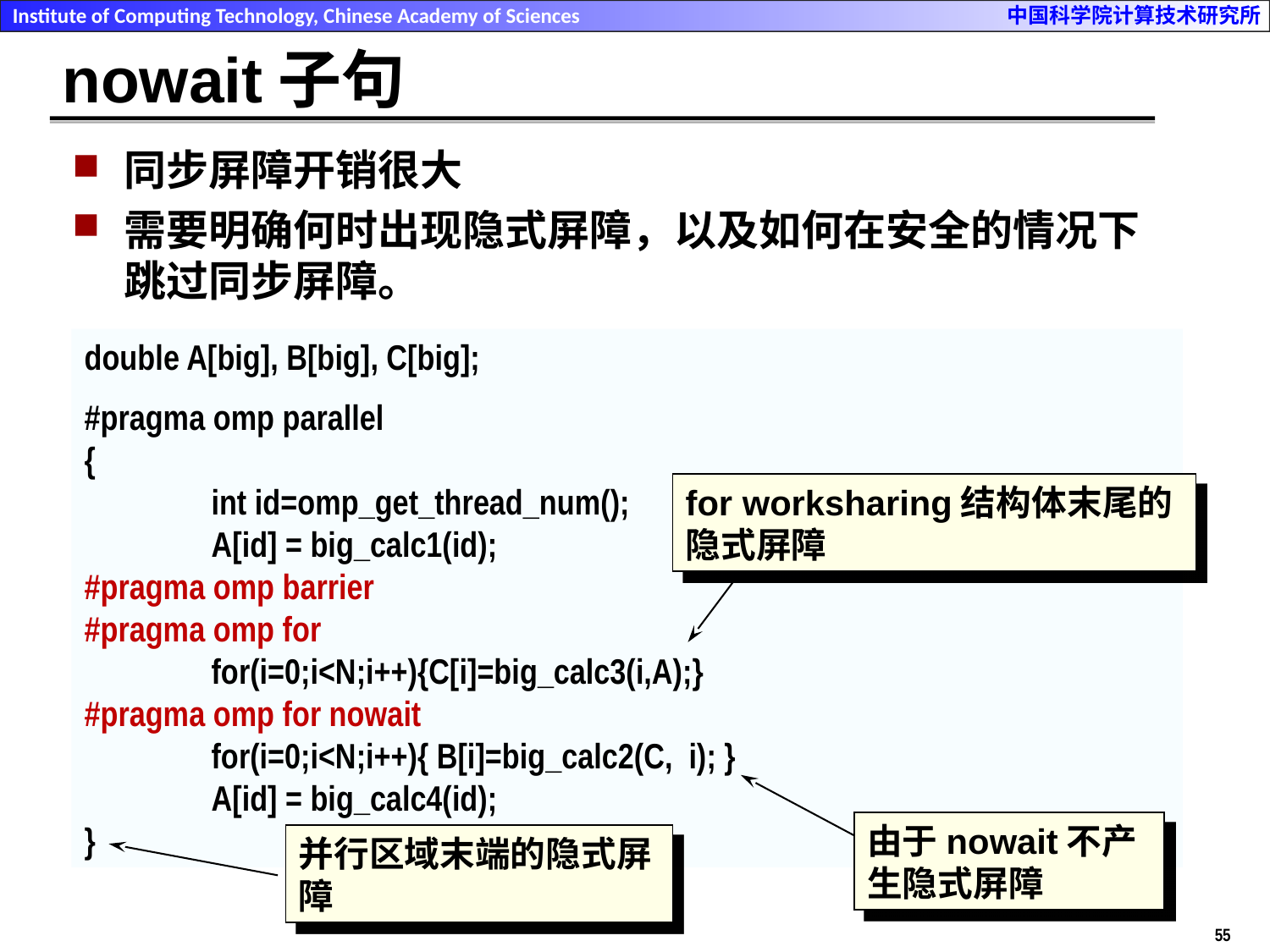

# nowait子句
同步屏障开销很大
需要明确何时出现隐式屏障，以及如何在安全的情况下跳过同步屏障。
double A[big], B[big], C[big];
#pragma omp parallel
{
	int id=omp_get_thread_num();
	A[id] = big_calc1(id);
#pragma omp barrier
#pragma omp for
	for(i=0;i<N;i++){C[i]=big_calc3(i,A);}
#pragma omp for nowait
	for(i=0;i<N;i++){ B[i]=big_calc2(C,  i); }
	A[id] = big_calc4(id);
}
for worksharing结构体末尾的隐式屏障

由于nowait不产生隐式屏障
并行区域末端的隐式屏障